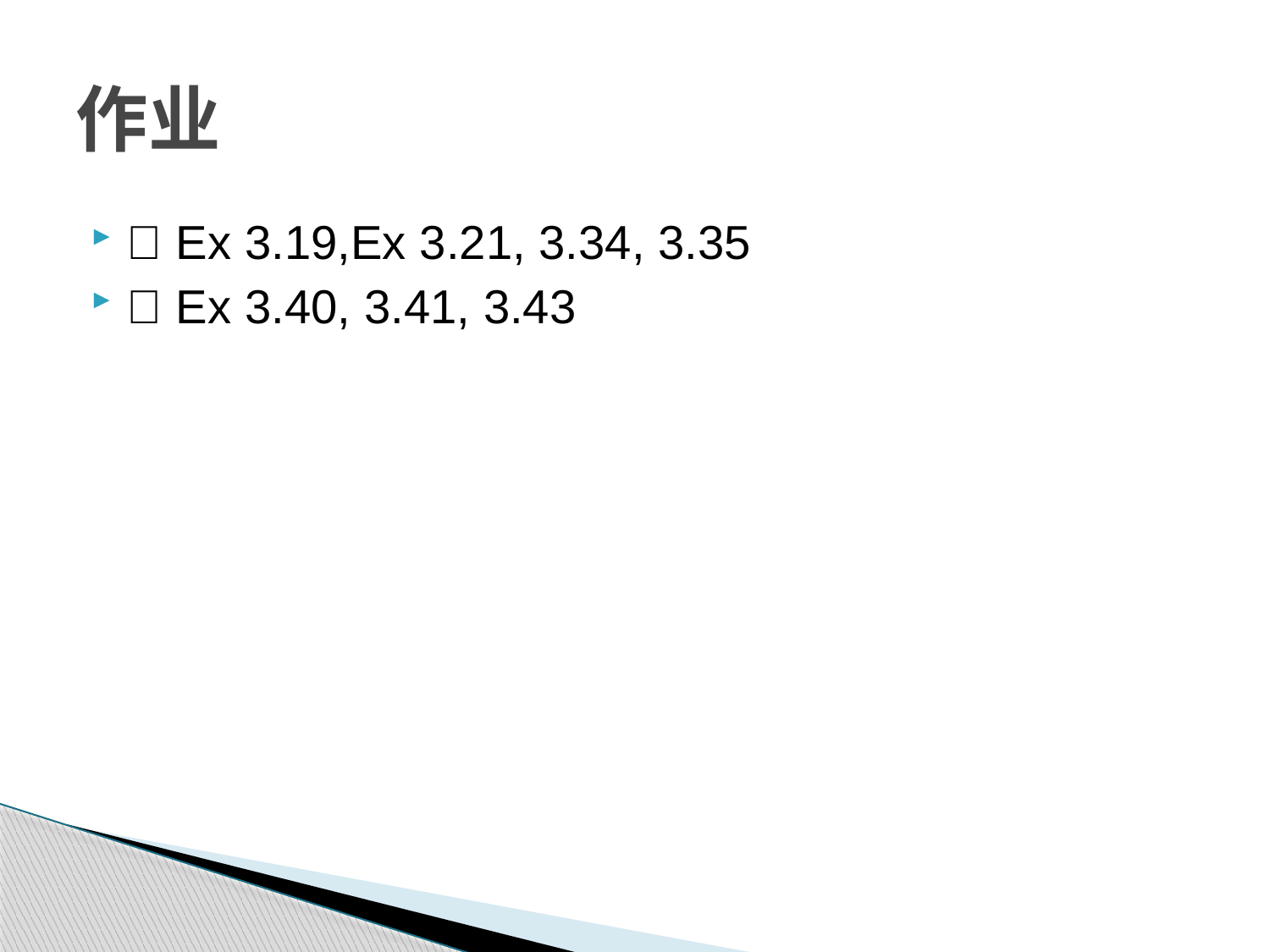

# 作业
􀂄 Ex 3.19,Ex 3.21, 3.34, 3.35
􀂄 Ex 3.40, 3.41, 3.43